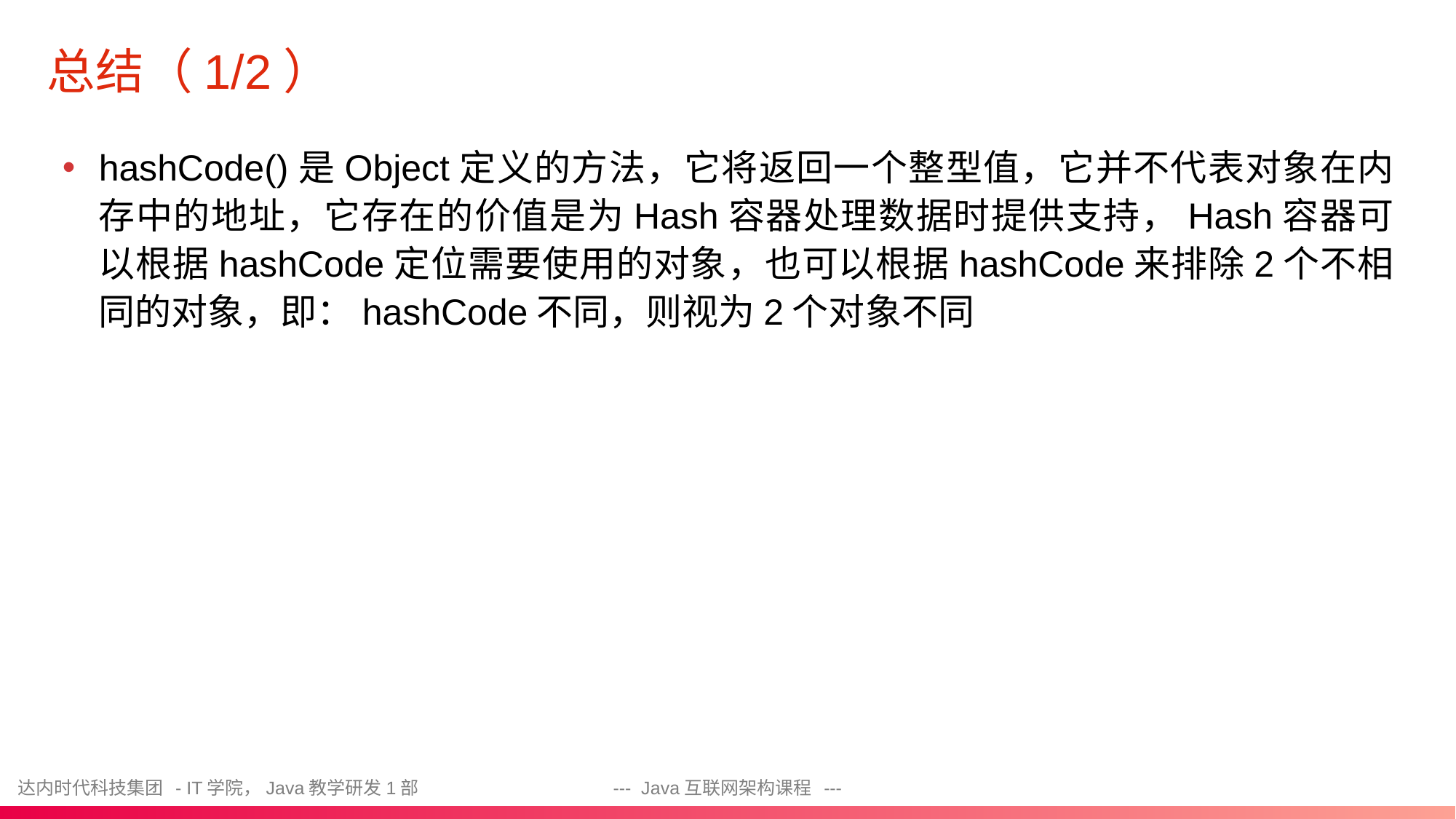

# 总结（1/2）
hashCode()是Object定义的方法，它将返回一个整型值，它并不代表对象在内存中的地址，它存在的价值是为Hash容器处理数据时提供支持，Hash容器可以根据hashCode定位需要使用的对象，也可以根据hashCode来排除2个不相同的对象，即：hashCode不同，则视为2个对象不同